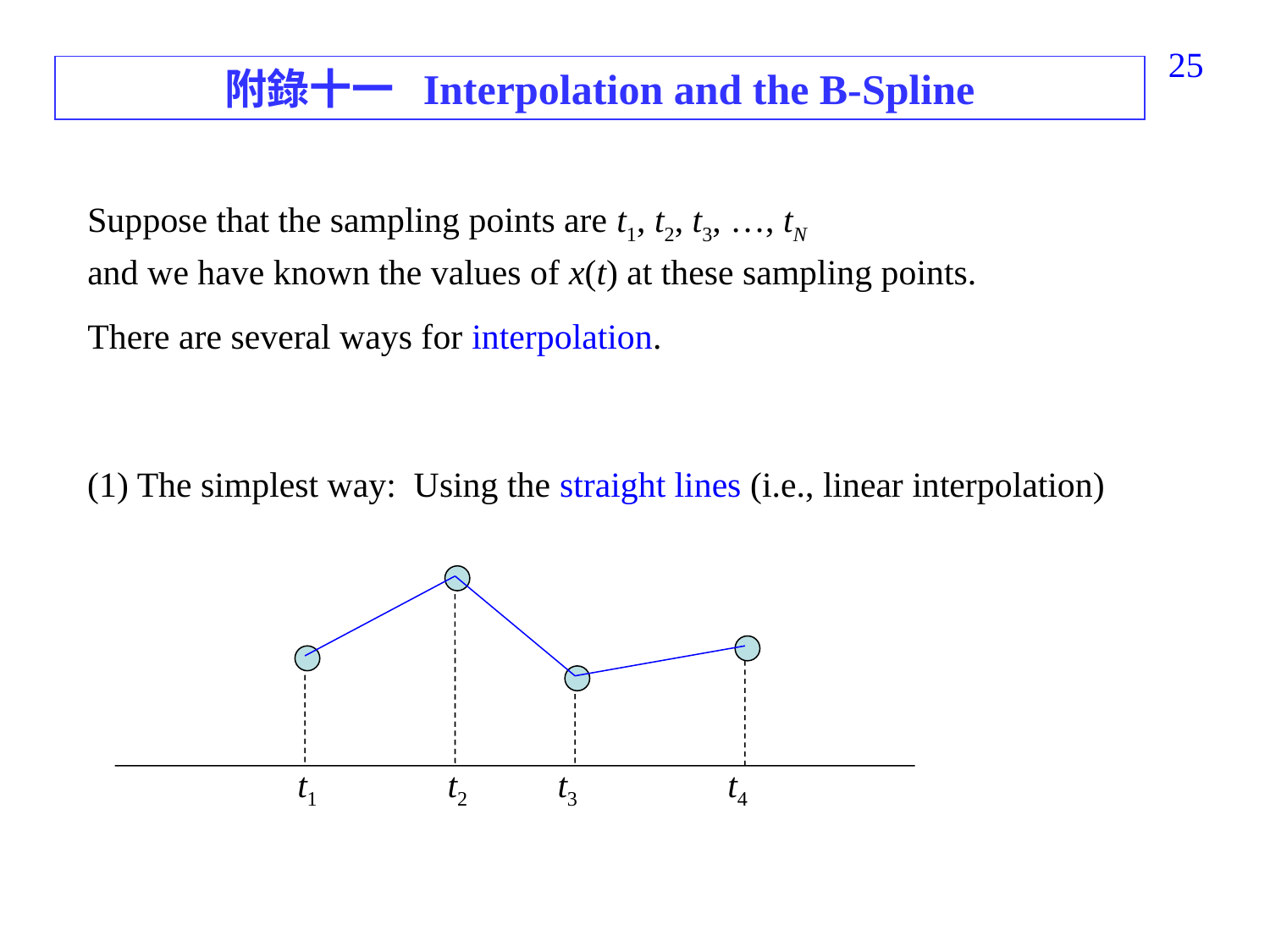

25
附錄十一  Interpolation and the B-Spline
Suppose that the sampling points are t1, t2, t3, …, tN
and we have known the values of x(t) at these sampling points.
There are several ways for interpolation.

(1) The simplest way:  Using the straight lines (i.e., linear interpolation)

t1
t2
t3
t4